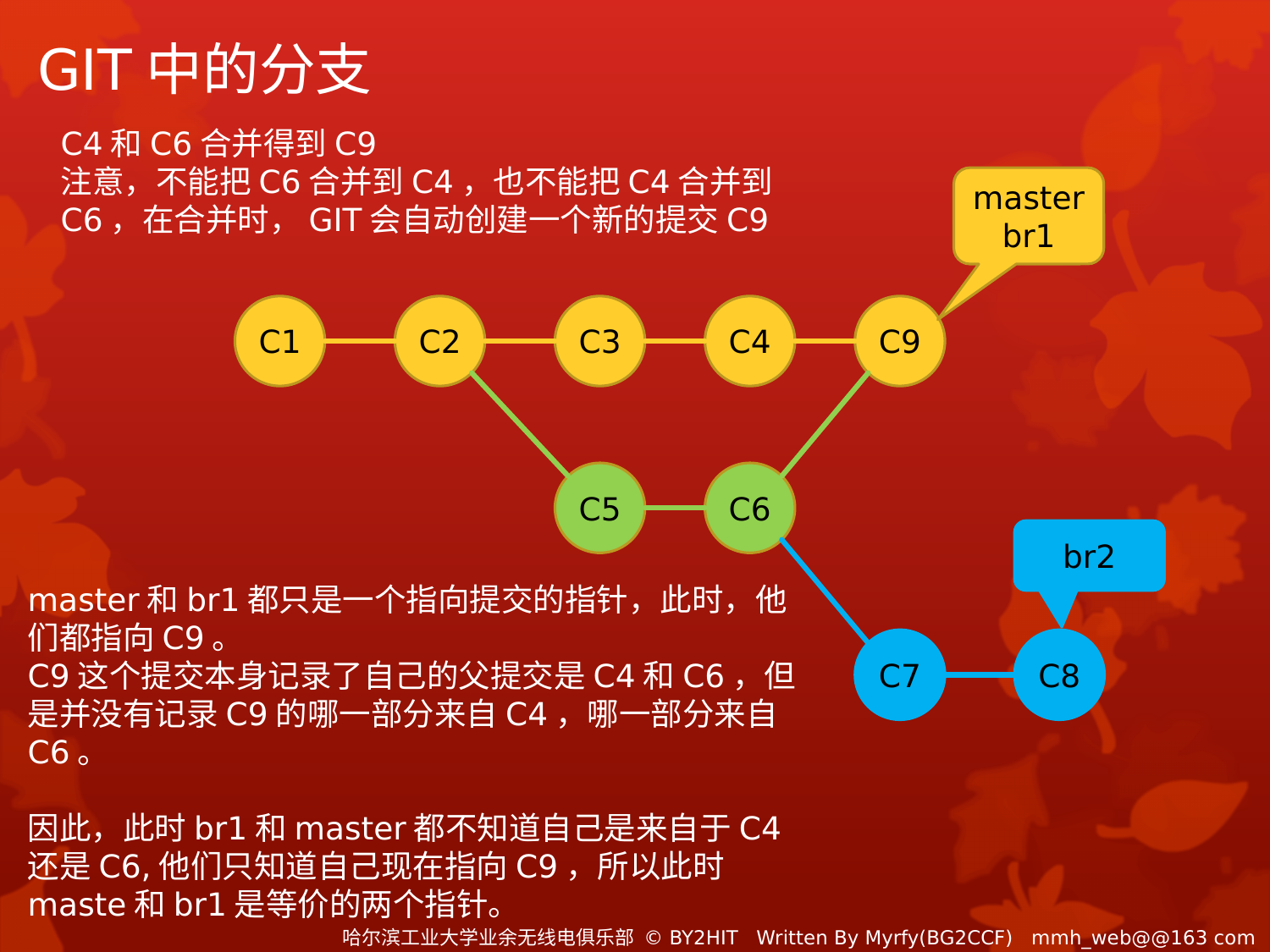

# GIT中的分支
C4和C6合并得到C9
注意，不能把C6合并到C4，也不能把C4合并到C6，在合并时，GIT会自动创建一个新的提交C9
master
br1
C1
C2
C3
C4
C9
C5
C6
br2
master和br1都只是一个指向提交的指针，此时，他们都指向C9。
C9这个提交本身记录了自己的父提交是C4和C6，但是并没有记录C9的哪一部分来自C4，哪一部分来自C6。

因此，此时br1和master都不知道自己是来自于C4还是C6,他们只知道自己现在指向C9，所以此时maste和br1是等价的两个指针。
C7
C8